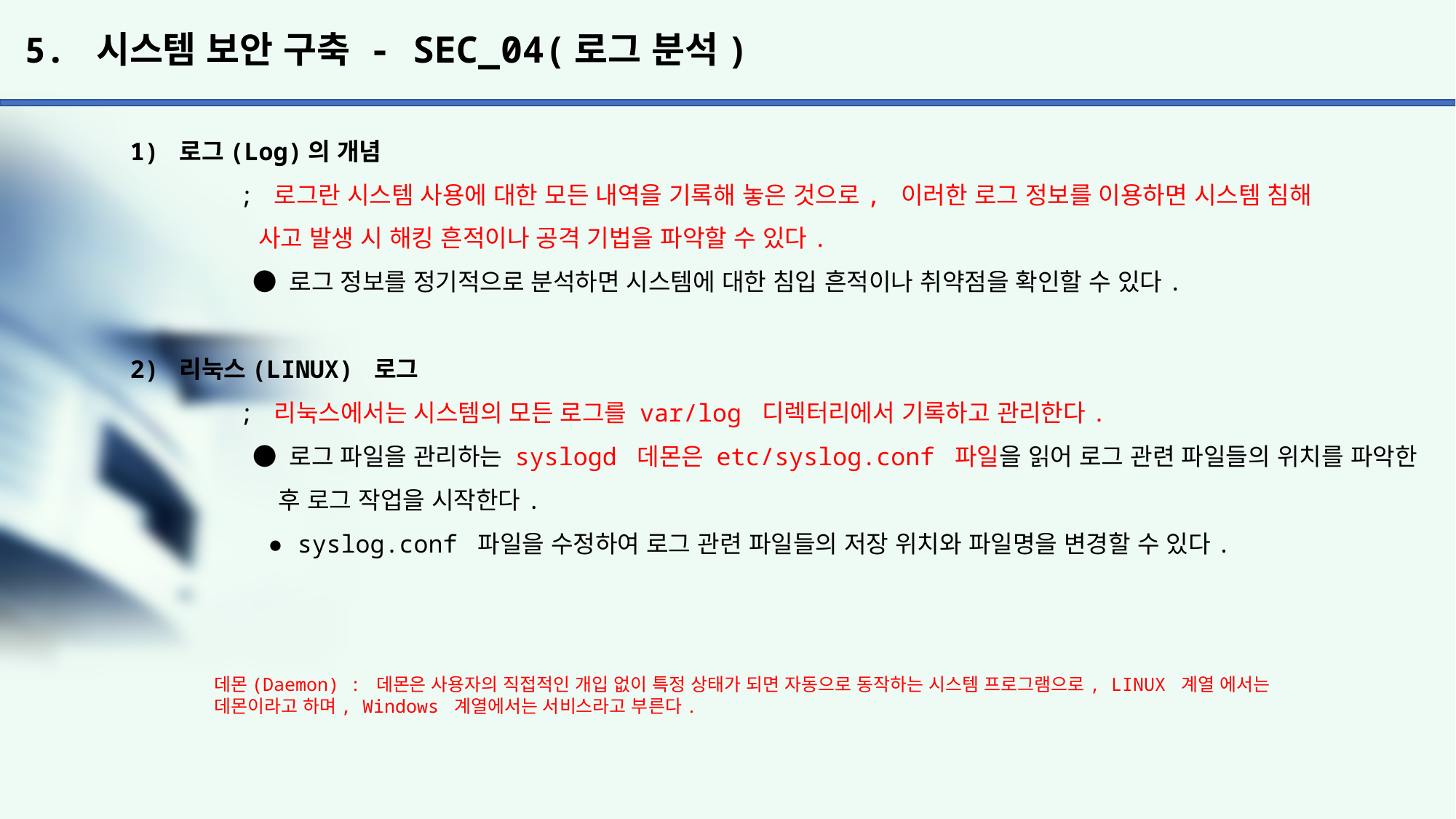

# 5. 시스템 보안 구축 - SEC_04(로그 분석)
1) 로그(Log)의 개념
	; 로그란 시스템 사용에 대한 모든 내역을 기록해 놓은 것으로, 이러한 로그 정보를 이용하면 시스템 침해
	  사고 발생 시 해킹 흔적이나 공격 기법을 파악할 수 있다.
	  ● 로그 정보를 정기적으로 분석하면 시스템에 대한 침입 흔적이나 취약점을 확인할 수 있다.

2) 리눅스(LINUX) 로그
	; 리눅스에서는 시스템의 모든 로그를 var/log 디렉터리에서 기록하고 관리한다.
	  ● 로그 파일을 관리하는 syslogd 데몬은 etc/syslog.conf 파일을 읽어 로그 관련 파일들의 위치를 파악한
	     후 로그 작업을 시작한다.
	  ● syslog.conf 파일을 수정하여 로그 관련 파일들의 저장 위치와 파일명을 변경할 수 있다.
데몬(Daemon) : 데몬은 사용자의 직접적인 개입 없이 특정 상태가 되면 자동으로 동작하는 시스템 프로그램으로, LINUX 계열 에서는 데몬이라고 하며, Windows 계열에서는 서비스라고 부른다.